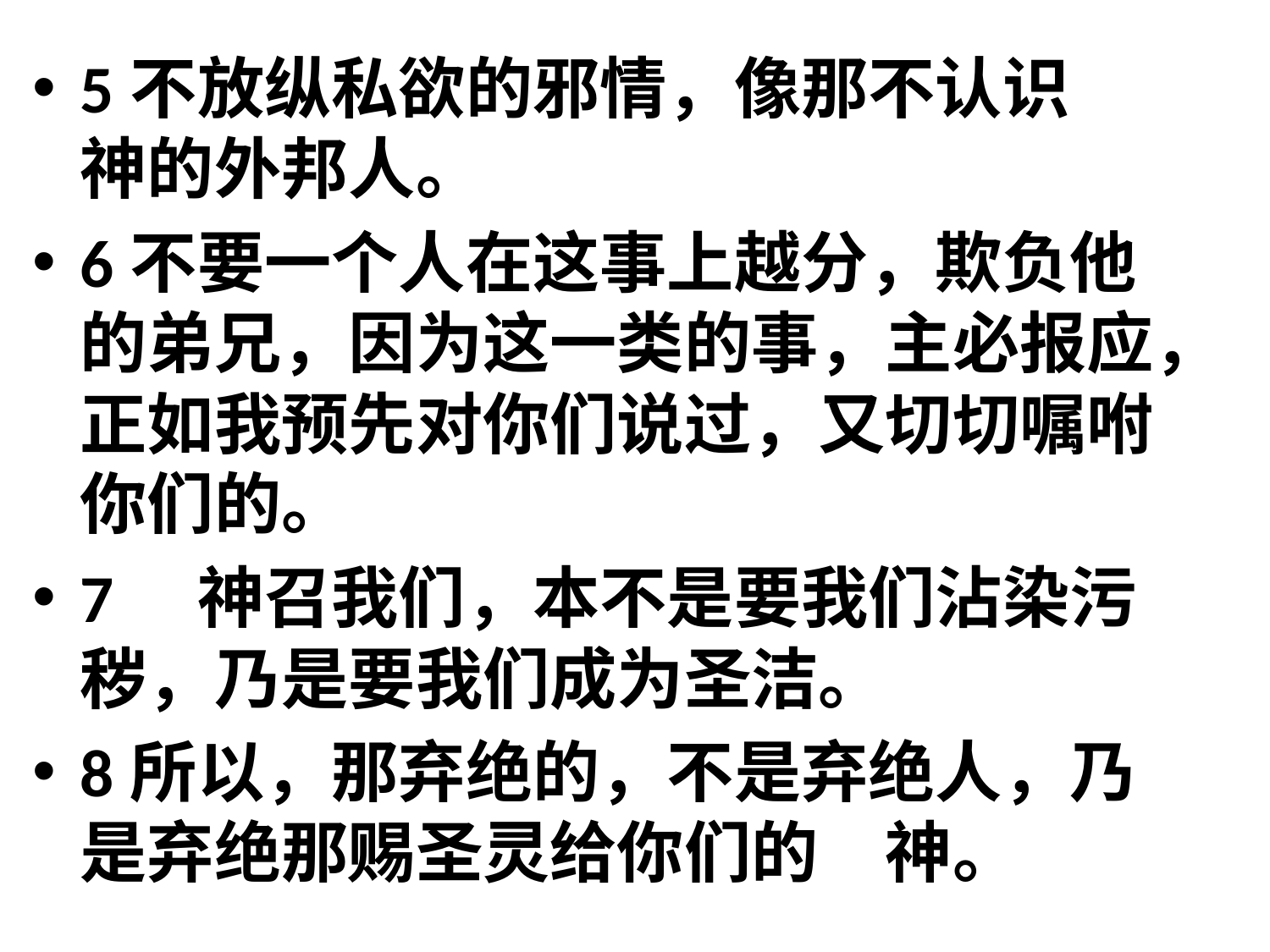

5不放纵私欲的邪情，像那不认识　神的外邦人。
6不要一个人在这事上越分，欺负他的弟兄，因为这一类的事，主必报应，正如我预先对你们说过，又切切嘱咐你们的。
7　神召我们，本不是要我们沾染污秽，乃是要我们成为圣洁。
8所以，那弃绝的，不是弃绝人，乃是弃绝那赐圣灵给你们的　神。